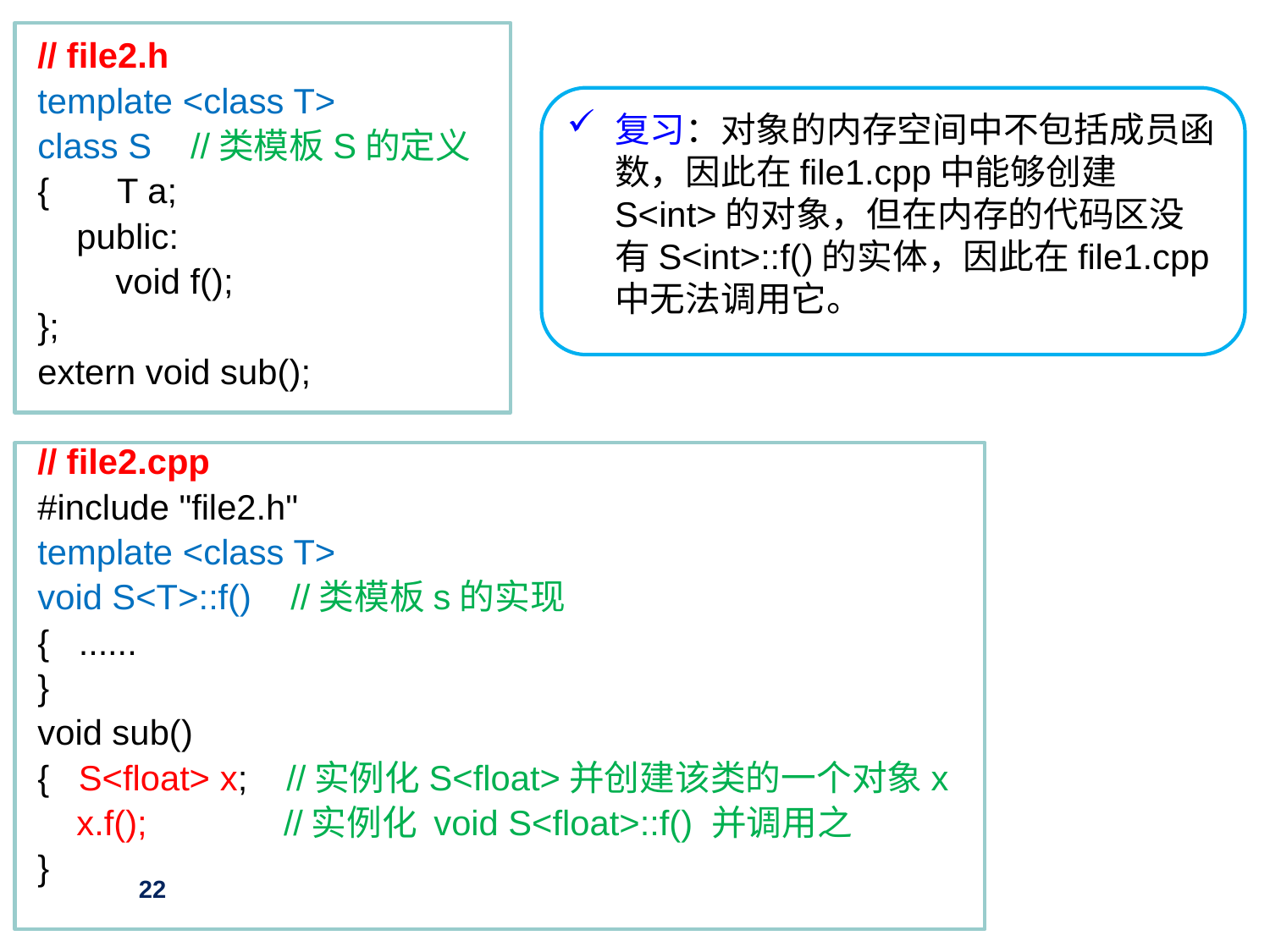

// file2.h
template <class T>
class S    //类模板S的定义
{       T a;
    public:
        void f();
};
extern void sub();

// file2.cpp
#include "file2.h"
template <class T>
void S<T>::f()    //类模板s的实现
{   ......
}
void sub()
{   S<float> x;    //实例化S<float>并创建该类的一个对象x
    x.f();              //实例化 void S<float>::f() 并调用之
}
复习：对象的内存空间中不包括成员函数，因此在file1.cpp中能够创建S<int>的对象，但在内存的代码区没有S<int>::f()的实体，因此在file1.cpp中无法调用它。

22